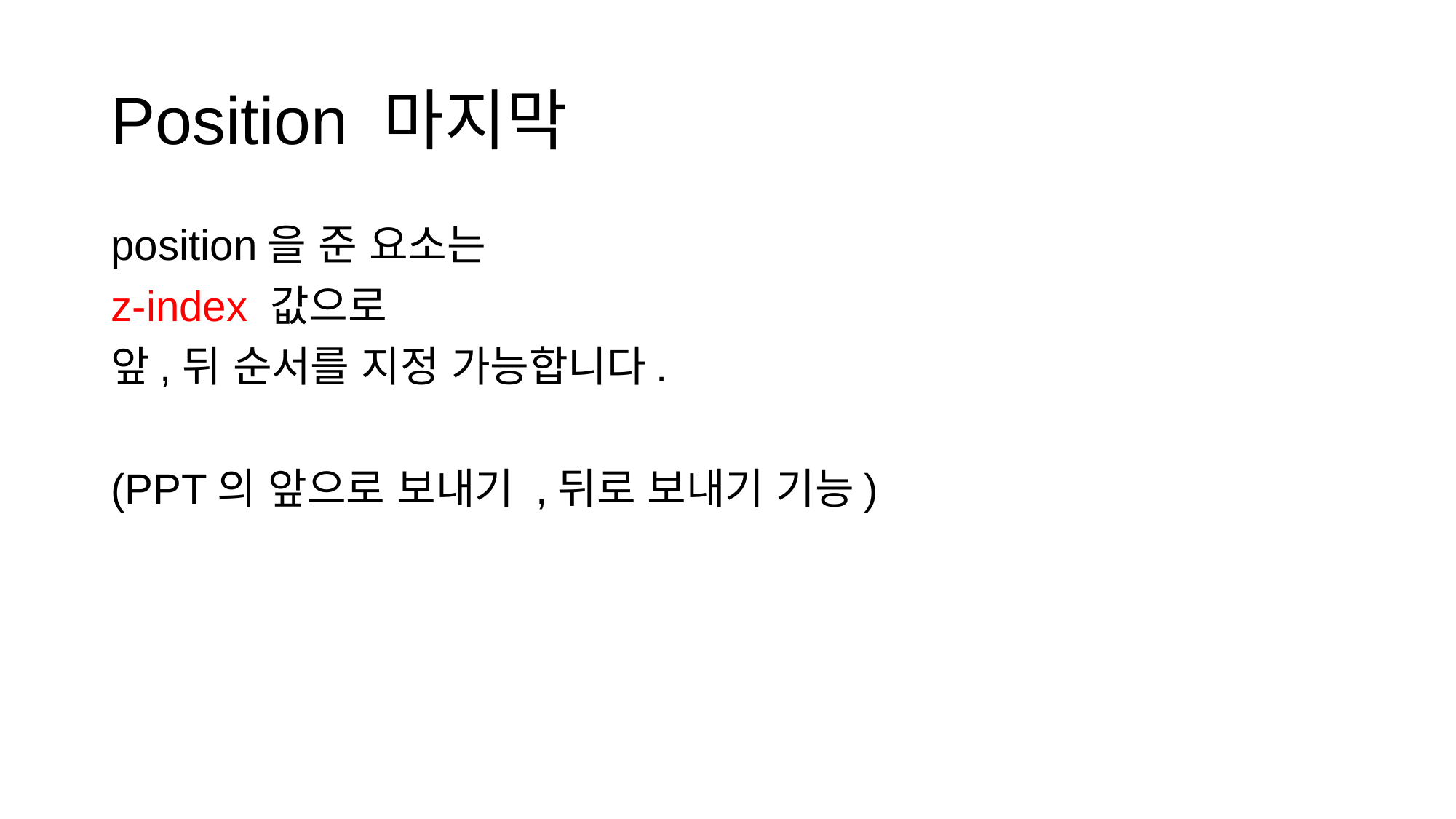

# Position 마지막
position을 준 요소는
z-index 값으로
앞,뒤 순서를 지정 가능합니다.

(PPT의 앞으로 보내기 ,뒤로 보내기 기능)